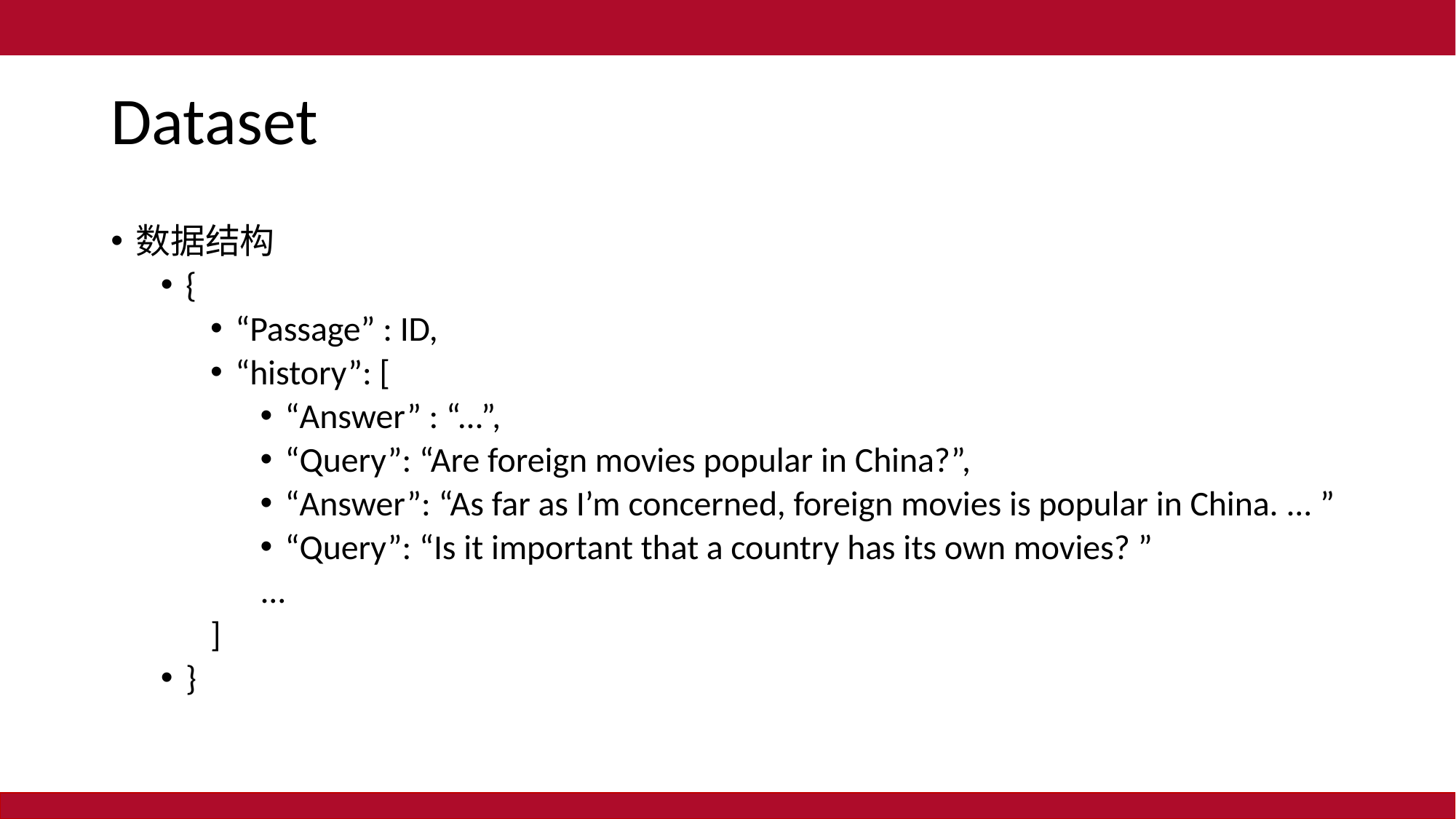

# Dataset
数据结构
{
“Passage” : ID,
“history”: [
“Answer” : “...”,
“Query”: “Are foreign movies popular in China?”,
“Answer”: “As far as I’m concerned, foreign movies is popular in China. ... ”
“Query”: “Is it important that a country has its own movies? ”
...
]
}